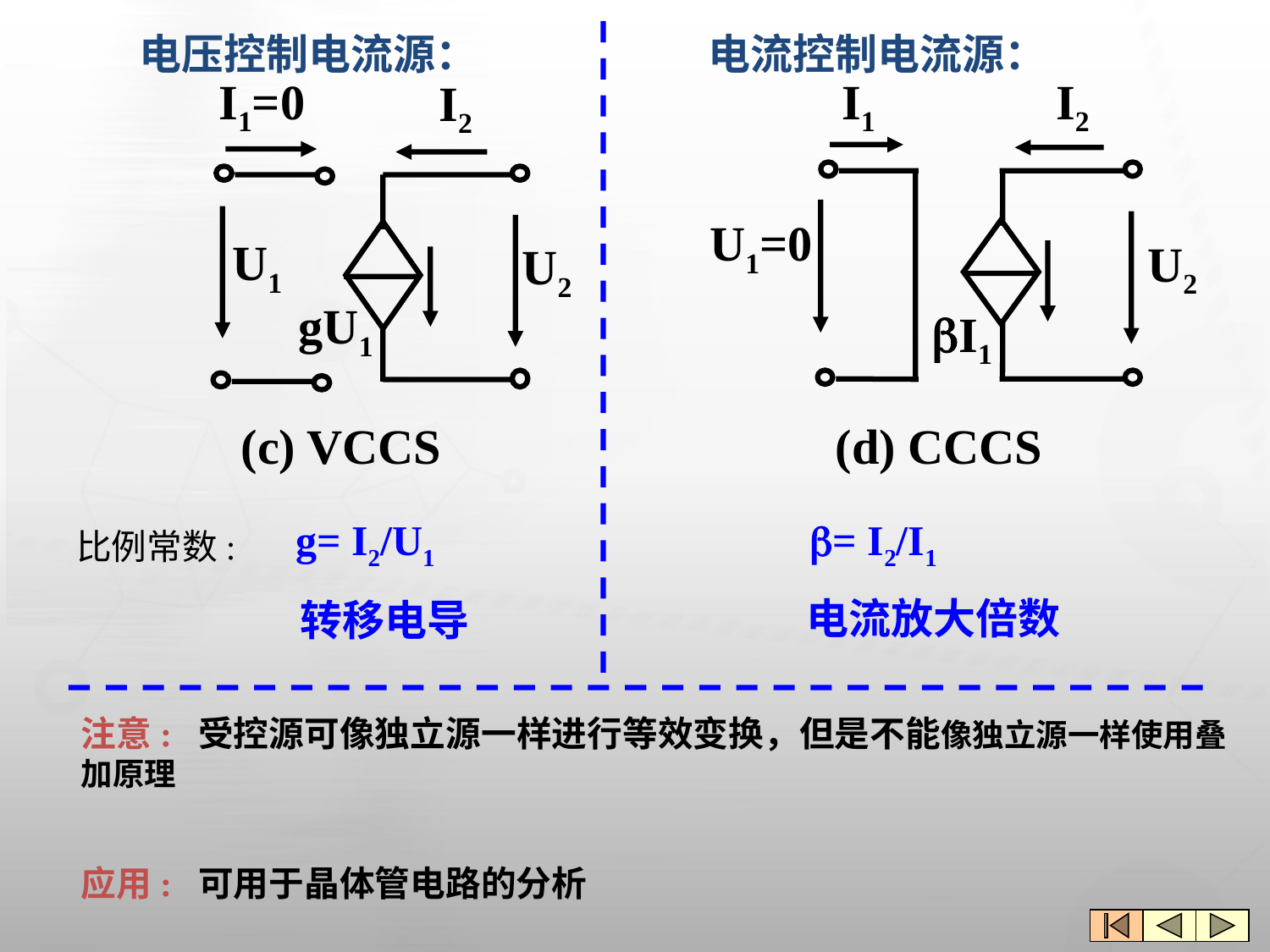

电压控制电流源：
I1=0
I2

U1
U2

gU1

(c) VCCS

电流控制电流源：
I1
I2

U1=0

U2

βI1

(d) CCCS
g= I2/U1
转移电导
β= I2/I1
电流放大倍数
比例常数:

注意:  受控源可像独立源一样进行等效变换，但是不能像独立源一样使用叠加原理
应用:  可用于晶体管电路的分析